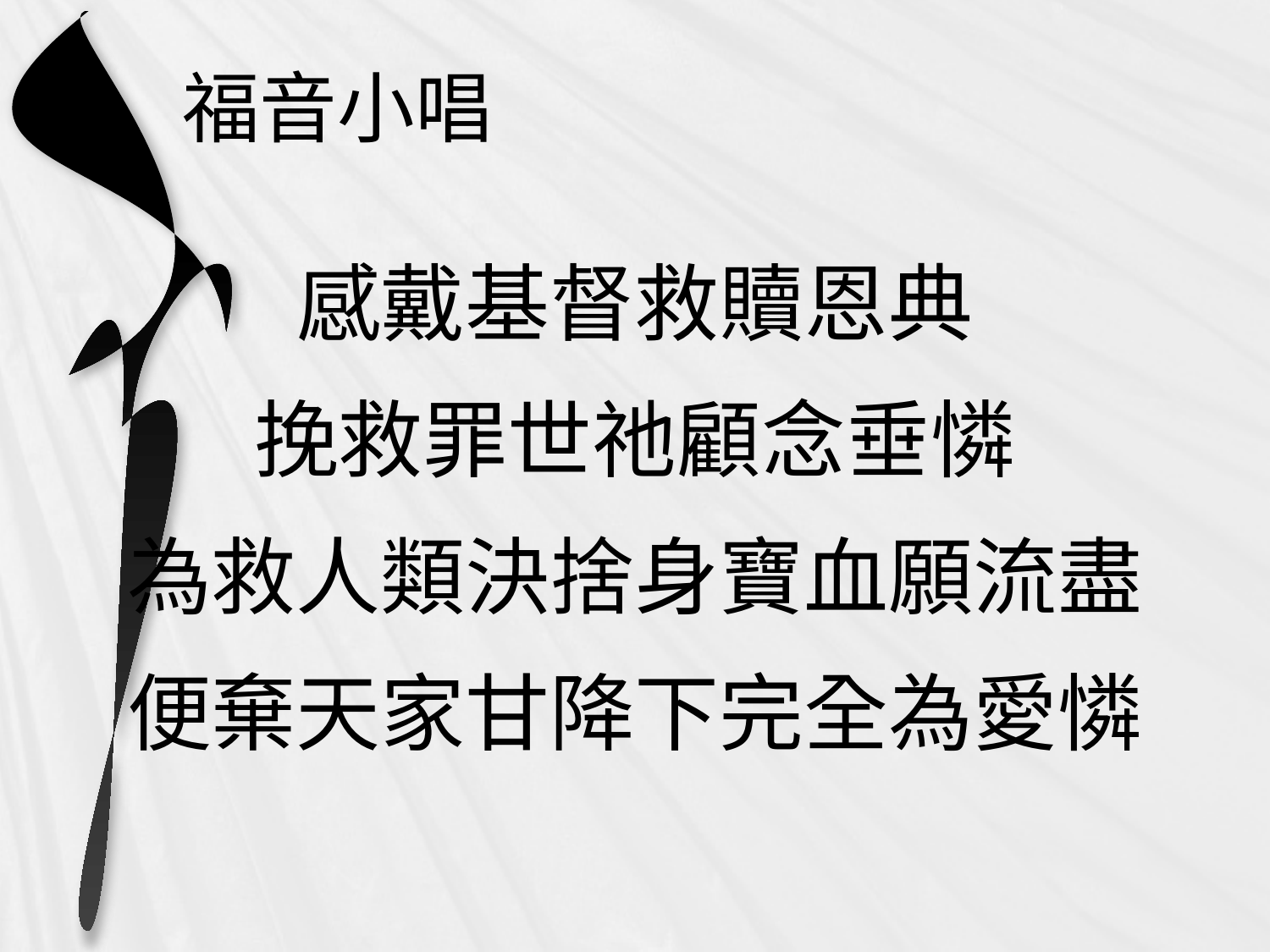

# 福音小唱
感戴基督救贖恩典
挽救罪世祂顧念垂憐
為救人類決捨身寶血願流盡
便棄天家甘降下完全為愛憐